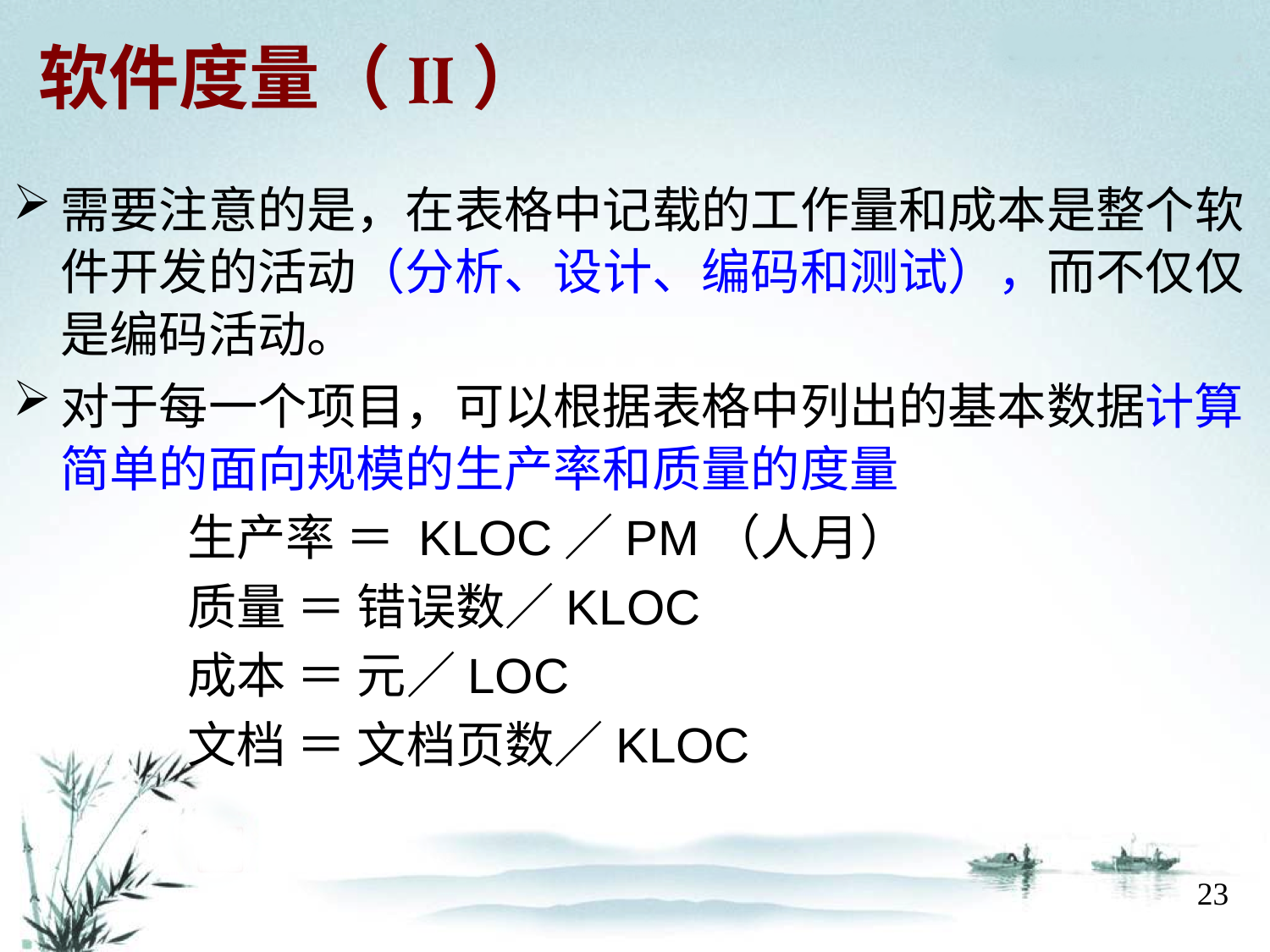

# 软件度量（II）
需要注意的是，在表格中记载的工作量和成本是整个软件开发的活动（分析、设计、编码和测试），而不仅仅是编码活动。
对于每一个项目，可以根据表格中列出的基本数据计算简单的面向规模的生产率和质量的度量
		生产率 ＝ KLOC／PM（人月）
		质量 ＝ 错误数／KLOC
		成本 ＝ 元／LOC
		文档 ＝ 文档页数／KLOC
23